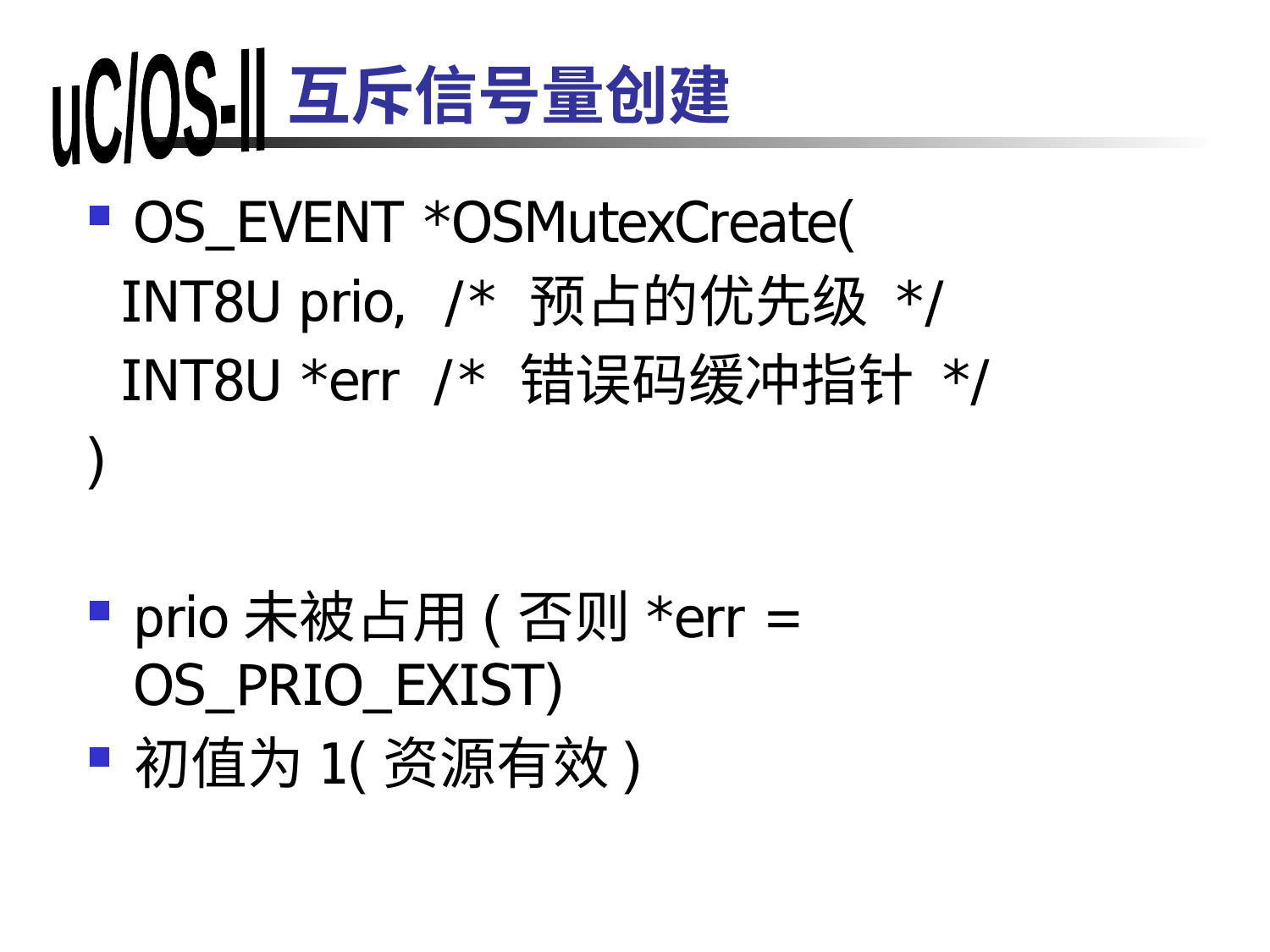

# 互斥信号量创建
OS_EVENT *OSMutexCreate(
  INT8U prio,  /* 预占的优先级 */
  INT8U *err  /* 错误码缓冲指针 */
)

prio未被占用(否则*err = OS_PRIO_EXIST)
初值为1(资源有效)